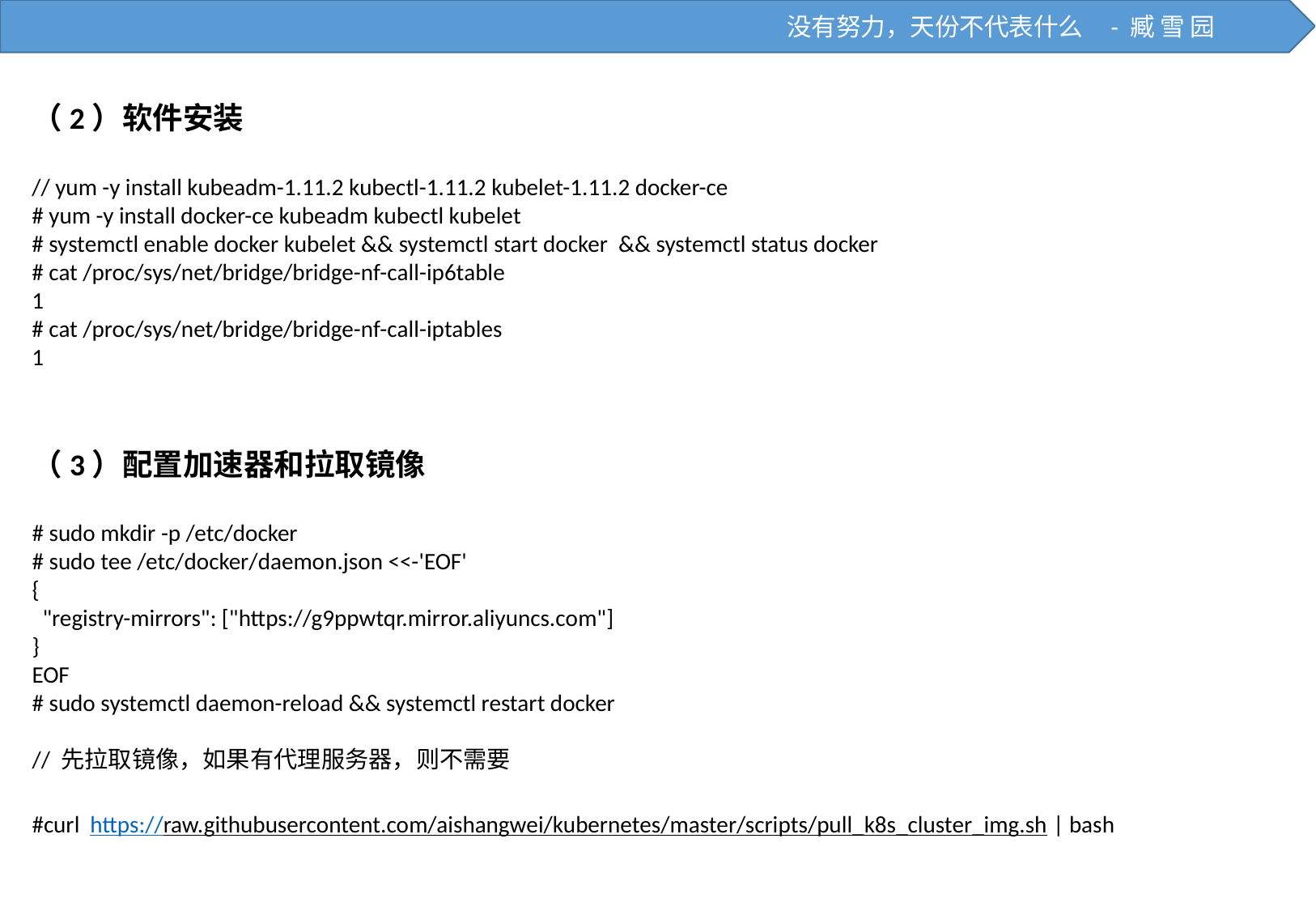

没有努力，天份不代表什么    - 臧 雪 园
（2）软件安装

// yum -y install kubeadm-1.11.2 kubectl-1.11.2 kubelet-1.11.2 docker-ce
# yum -y install docker-ce kubeadm kubectl kubelet
# systemctl enable docker kubelet && systemctl start docker  && systemctl status docker
# cat /proc/sys/net/bridge/bridge-nf-call-ip6table
1
# cat /proc/sys/net/bridge/bridge-nf-call-iptables
1

（3）配置加速器和拉取镜像

# sudo mkdir -p /etc/docker
# sudo tee /etc/docker/daemon.json <<-'EOF'
{
  "registry-mirrors": ["https://g9ppwtqr.mirror.aliyuncs.com"]
}
EOF
# sudo systemctl daemon-reload && systemctl restart docker

// 先拉取镜像，如果有代理服务器，则不需要

#curl  https://raw.githubusercontent.com/aishangwei/kubernetes/master/scripts/pull_k8s_cluster_img.sh | bash